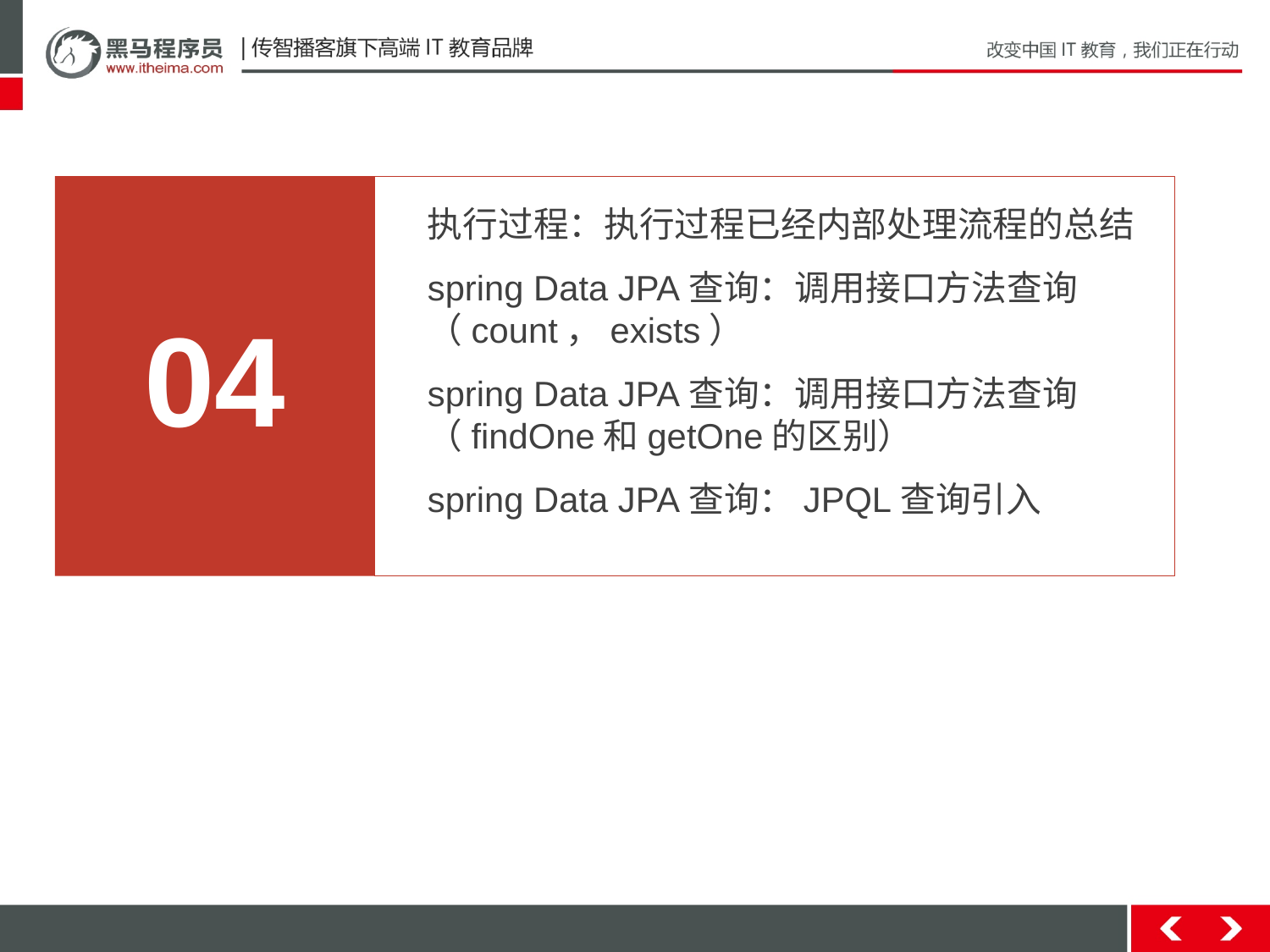

04

执行过程：执行过程已经内部处理流程的总结
spring Data JPA查询：调用接口方法查询（count，exists）
spring Data JPA查询：调用接口方法查询（findOne和getOne的区别）
spring Data JPA查询：JPQL查询引入